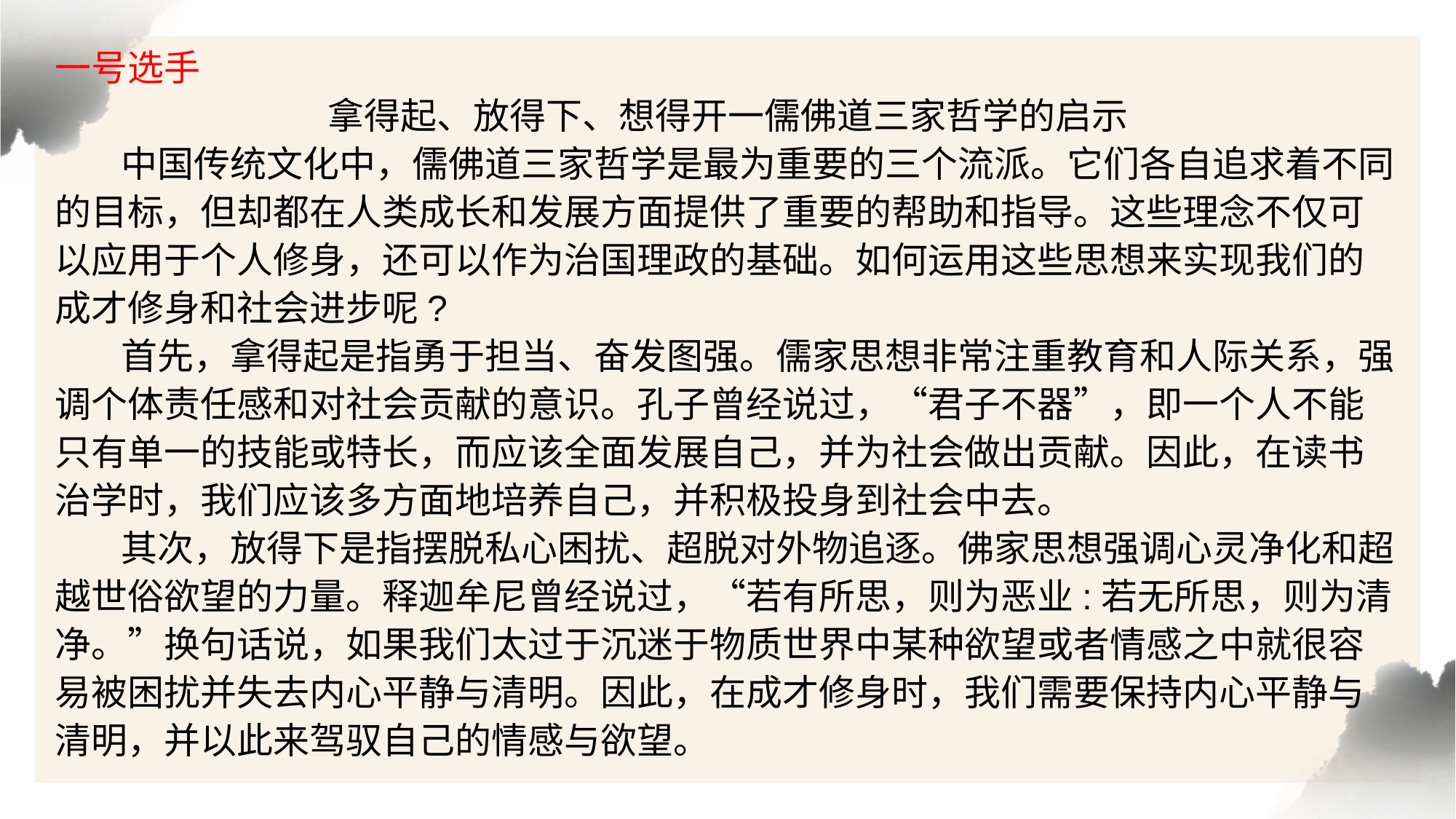

一号选手
拿得起、放得下、想得开一儒佛道三家哲学的启示
       中国传统文化中，儒佛道三家哲学是最为重要的三个流派。它们各自追求着不同的目标，但却都在人类成长和发展方面提供了重要的帮助和指导。这些理念不仅可以应用于个人修身，还可以作为治国理政的基础。如何运用这些思想来实现我们的成才修身和社会进步呢?
       首先，拿得起是指勇于担当、奋发图强。儒家思想非常注重教育和人际关系，强调个体责任感和对社会贡献的意识。孔子曾经说过，“君子不器”，即一个人不能只有单一的技能或特长，而应该全面发展自己，并为社会做出贡献。因此，在读书治学时，我们应该多方面地培养自己，并积极投身到社会中去。
       其次，放得下是指摆脱私心困扰、超脱对外物追逐。佛家思想强调心灵净化和超越世俗欲望的力量。释迦牟尼曾经说过，“若有所思，则为恶业:若无所思，则为清净。”换句话说，如果我们太过于沉迷于物质世界中某种欲望或者情感之中就很容易被困扰并失去内心平静与清明。因此，在成才修身时，我们需要保持内心平静与清明，并以此来驾驭自己的情感与欲望。